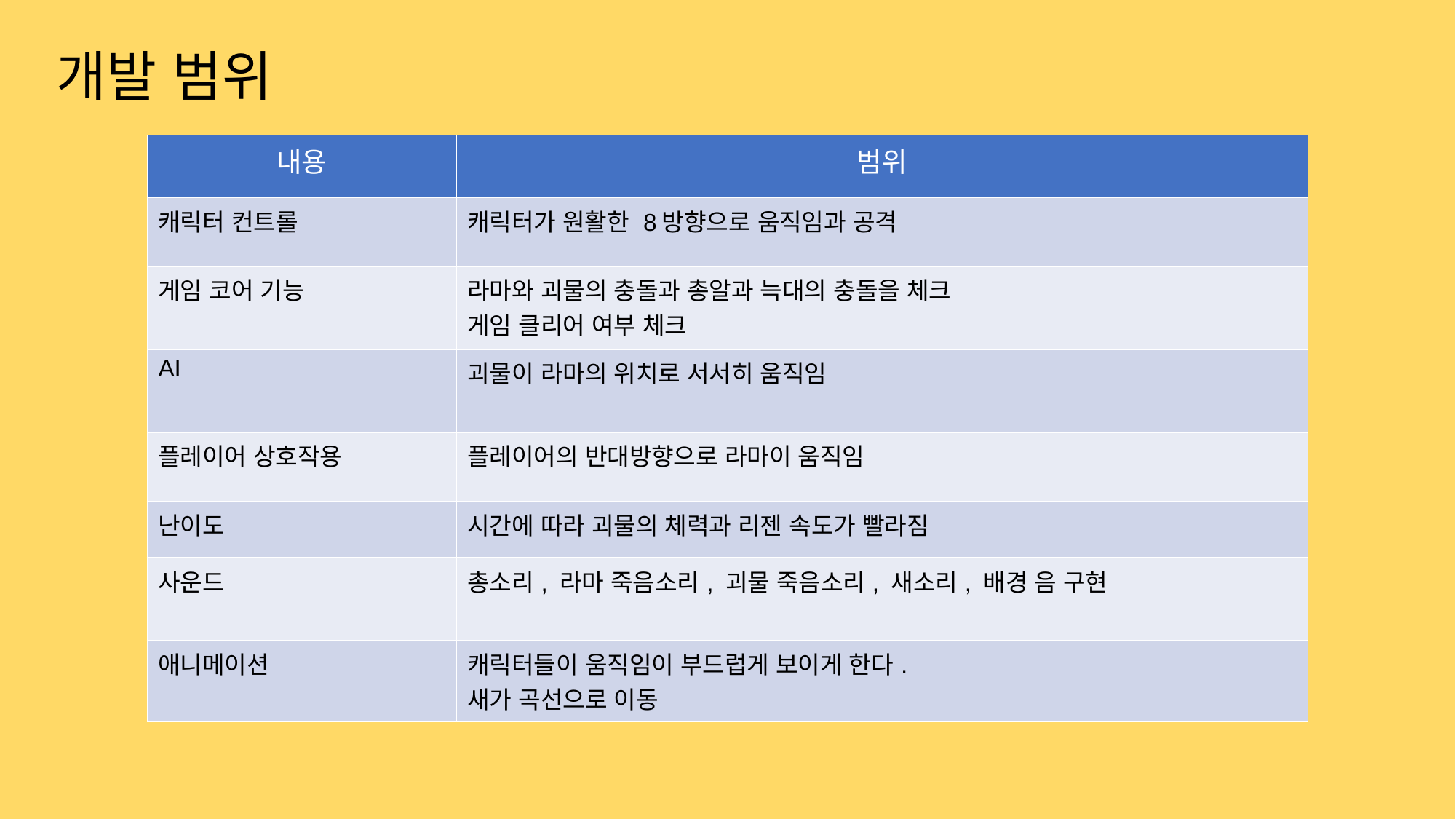

개발 범위
| 내용 | 범위 |
| --- | --- |
| 캐릭터 컨트롤 | 캐릭터가 원활한 8방향으로 움직임과 공격 |
| 게임 코어 기능 | 라마와 괴물의 충돌과 총알과 늑대의 충돌을 체크 게임 클리어 여부 체크 |
| AI | 괴물이 라마의 위치로 서서히 움직임 |
| 플레이어 상호작용 | 플레이어의 반대방향으로 라마이 움직임 |
| 난이도 | 시간에 따라 괴물의 체력과 리젠 속도가 빨라짐 |
| 사운드 | 총소리, 라마 죽음소리, 괴물 죽음소리, 새소리, 배경 음 구현 |
| 애니메이션 | 캐릭터들이 움직임이 부드럽게 보이게 한다. 새가 곡선으로 이동 |